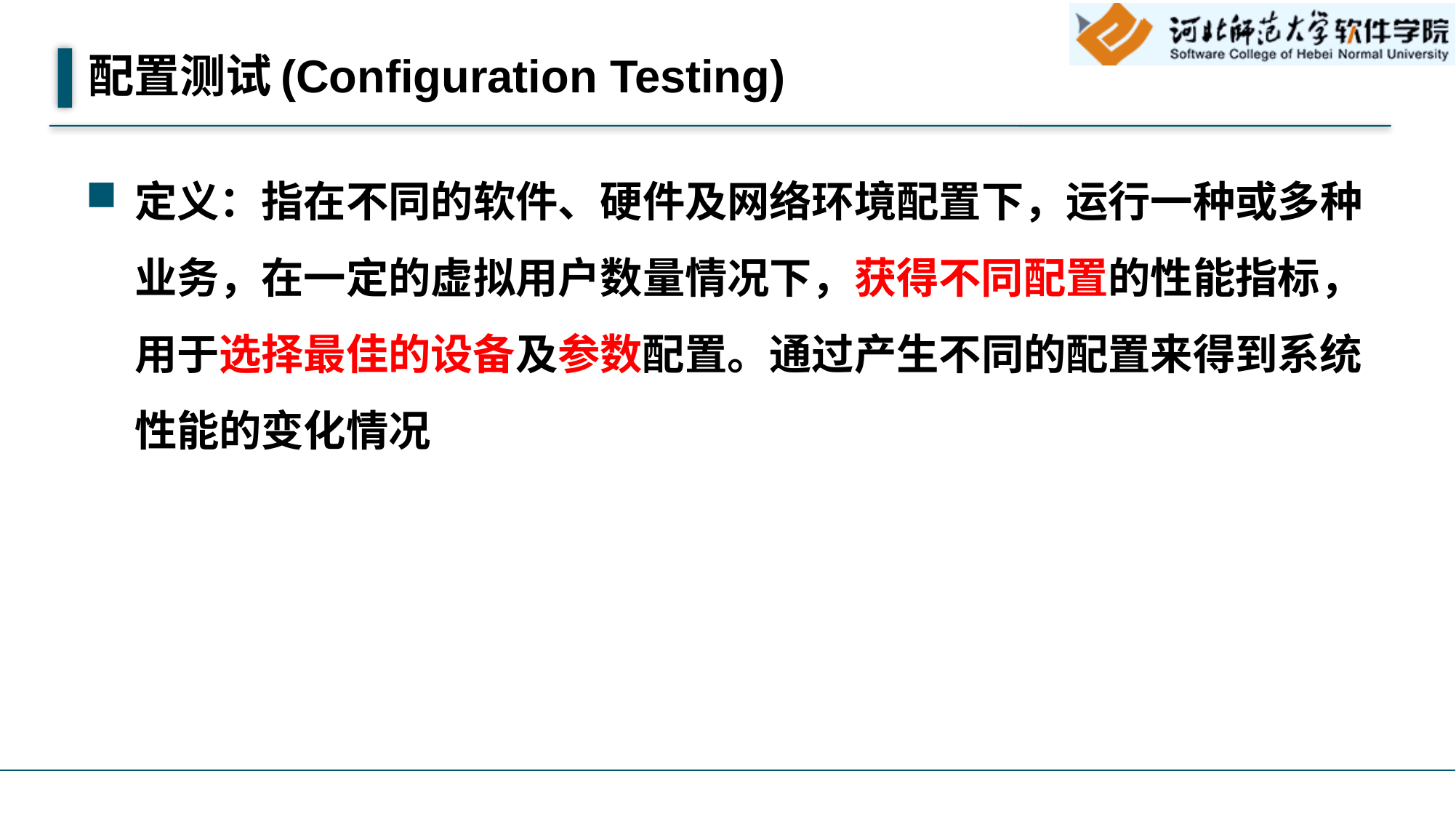

# 配置测试(Configuration Testing)
定义：指在不同的软件、硬件及网络环境配置下，运行一种或多种业务，在一定的虚拟用户数量情况下，获得不同配置的性能指标，用于选择最佳的设备及参数配置。通过产生不同的配置来得到系统性能的变化情况